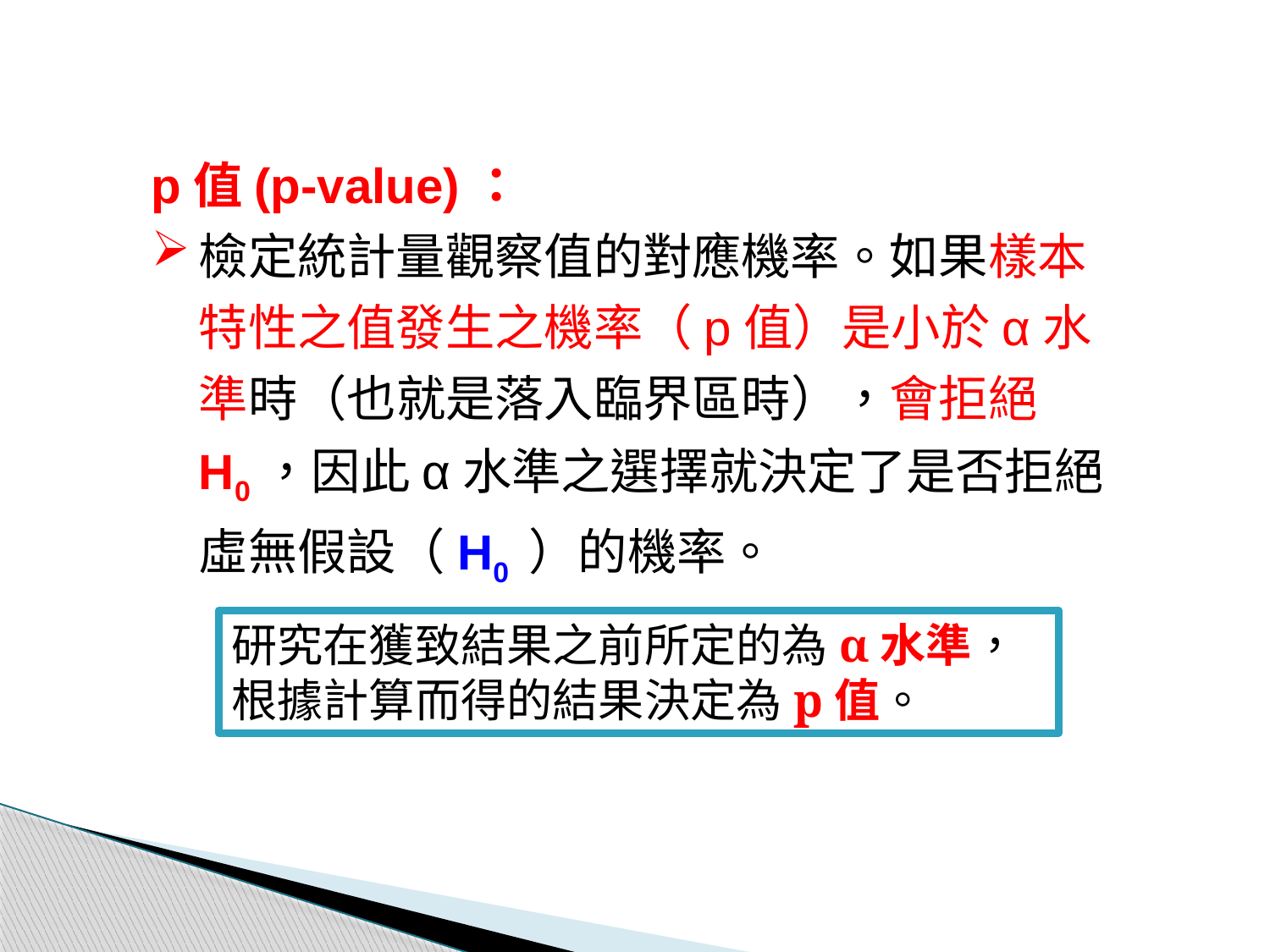

p值(p-value)：
檢定統計量觀察值的對應機率。如果樣本特性之值發生之機率（p值）是小於α水準時（也就是落入臨界區時），會拒絕H0，因此α水準之選擇就決定了是否拒絕虛無假設（H0 ）的機率。
研究在獲致結果之前所定的為α水準，根據計算而得的結果決定為p值。